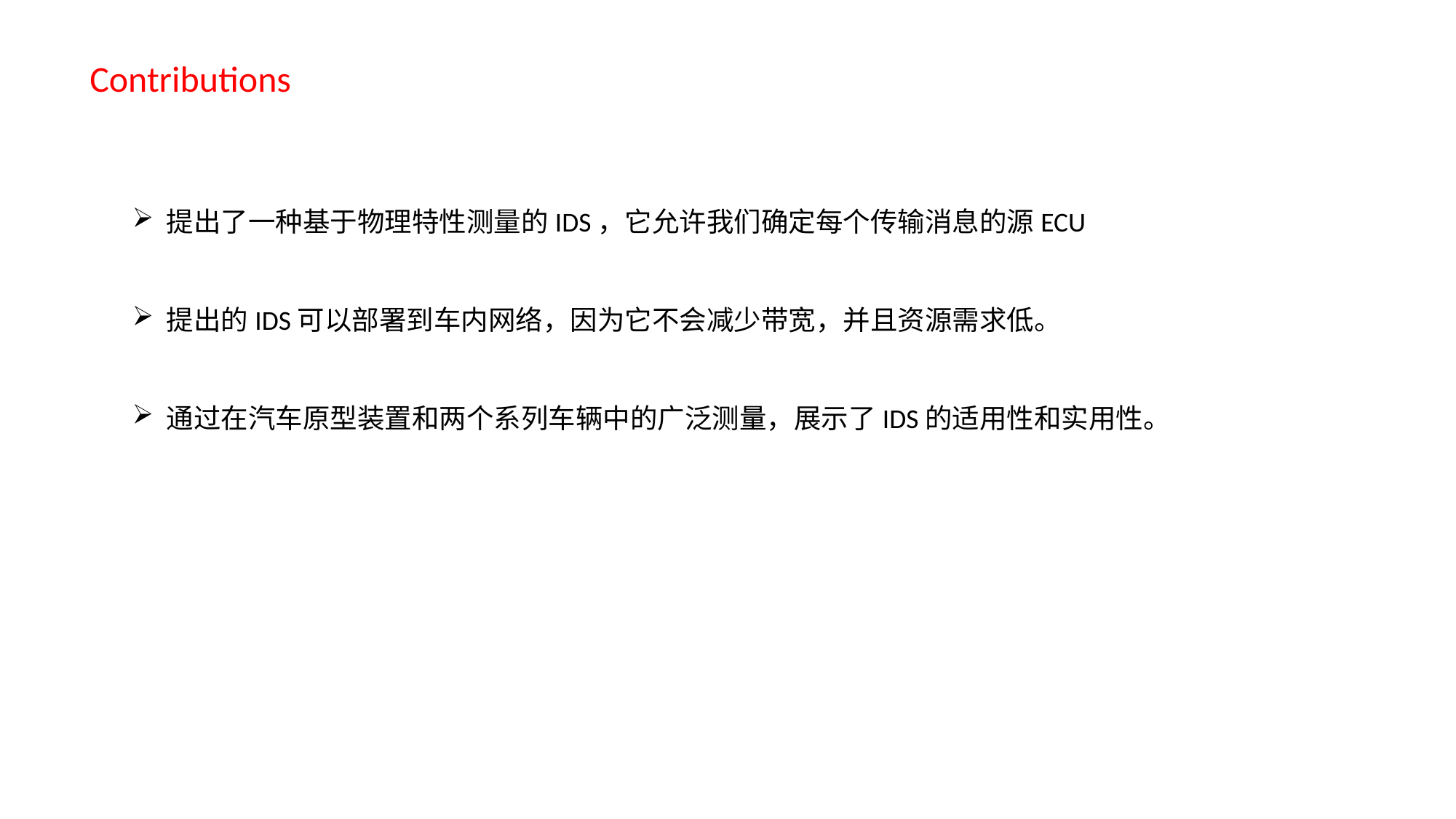

Contributions
提出了一种基于物理特性测量的IDS，它允许我们确定每个传输消息的源ECU

提出的IDS可以部署到车内网络，因为它不会减少带宽，并且资源需求低。

通过在汽车原型装置和两个系列车辆中的广泛测量，展示了IDS的适用性和实用性。